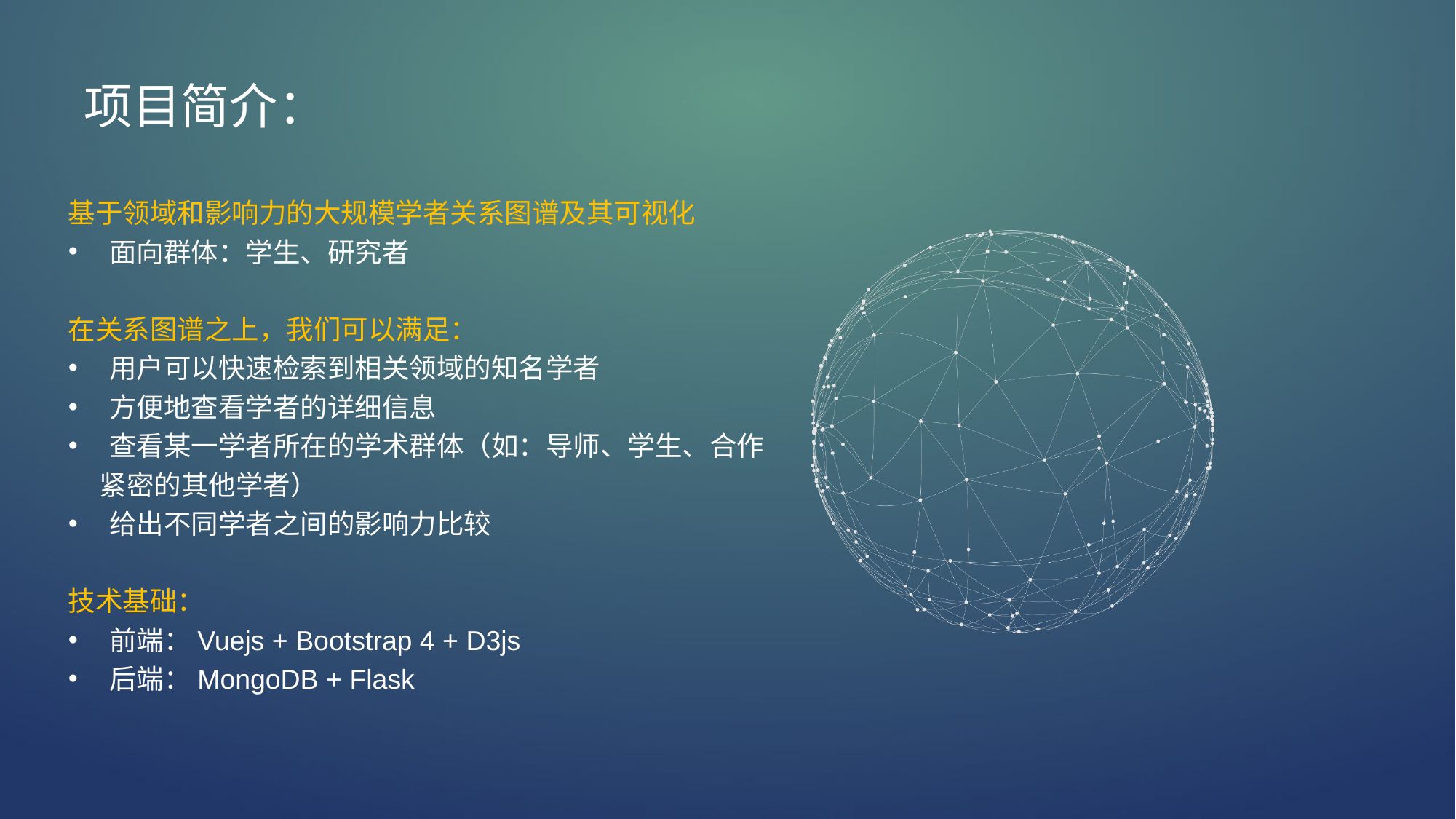

项目简介：
基于领域和影响力的大规模学者关系图谱及其可视化
面向群体：学生、研究者

在关系图谱之上，我们可以满足：
用户可以快速检索到相关领域的知名学者
方便地查看学者的详细信息
查看某⼀学者所在的学术群体（如：导师、学生、合作
    紧密的其他学者）
给出不同学者之间的影响力比较

技术基础：
前端：Vuejs + Bootstrap 4 + D3js
后端：MongoDB + Flask